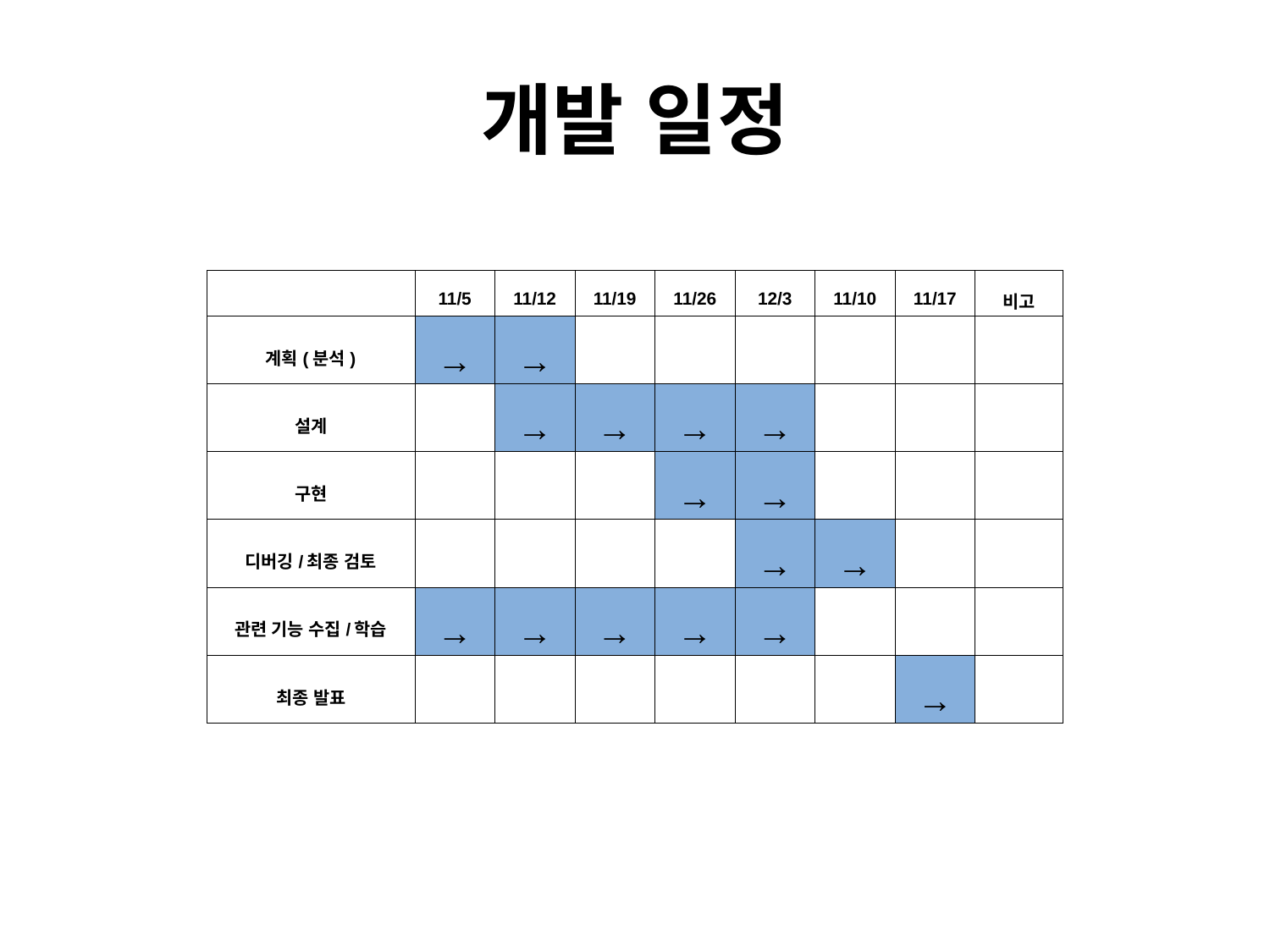

# 개발 일정
|  | 11/5 | 11/12 | 11/19 | 11/26 | 12/3 | 11/10 | 11/17 | 비고 |
| --- | --- | --- | --- | --- | --- | --- | --- | --- |
| 계획(분석) | → | → |  |  |  |  |  |  |
| 설계 |  | → | → | → | → |  |  |  |
| 구현 |  |  |  | → | → |  |  |  |
| 디버깅/최종 검토 |  |  |  |  | → | → |  |  |
| 관련 기능 수집/학습 | → | → | → | → | → |  |  |  |
| 최종 발표 |  |  |  |  |  |  | → |  |